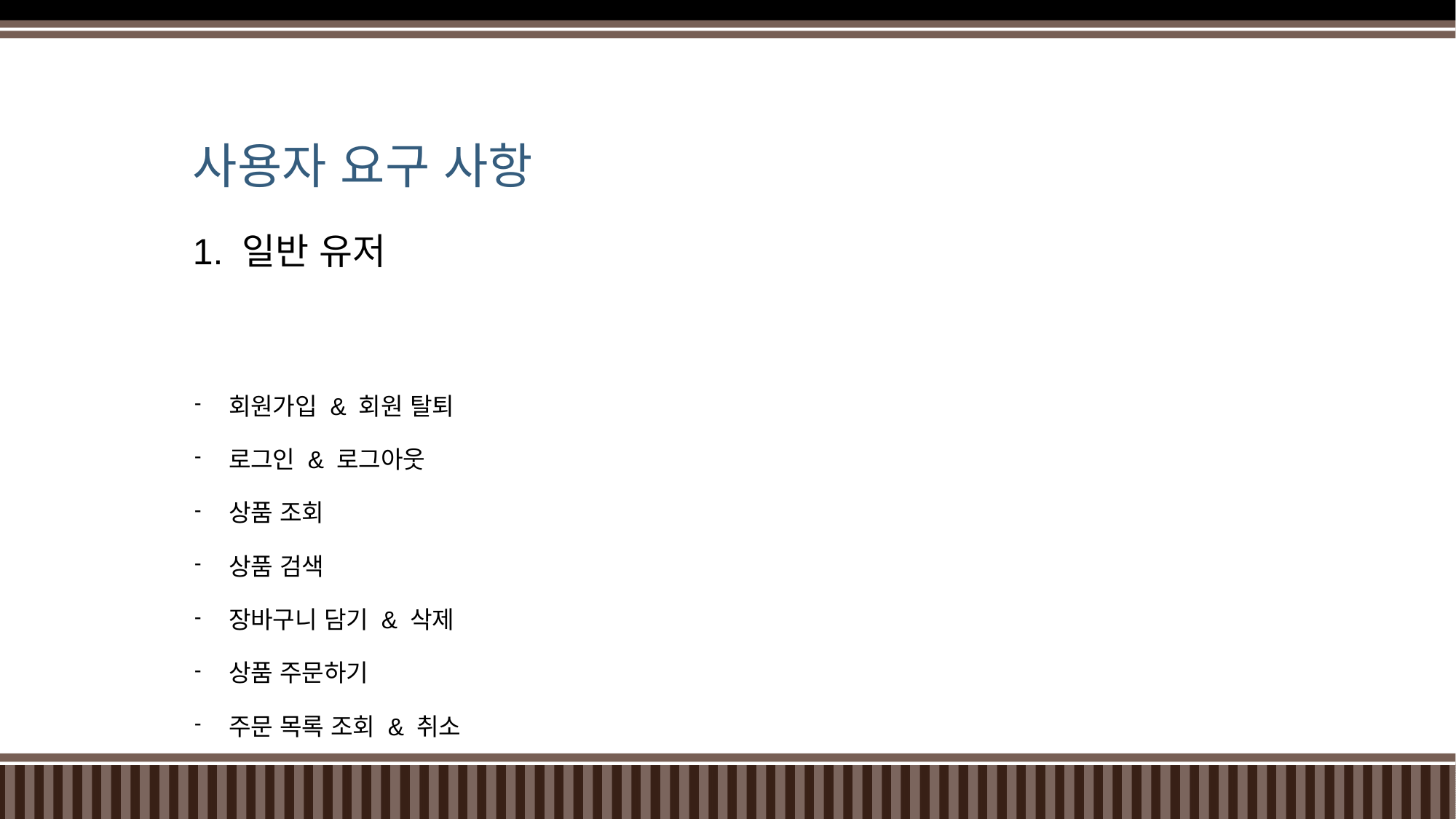

# 사용자 요구 사항
1. 일반 유저
회원가입 & 회원 탈퇴
로그인 & 로그아웃
상품 조회
상품 검색
장바구니 담기 & 삭제
상품 주문하기
주문 목록 조회 & 취소